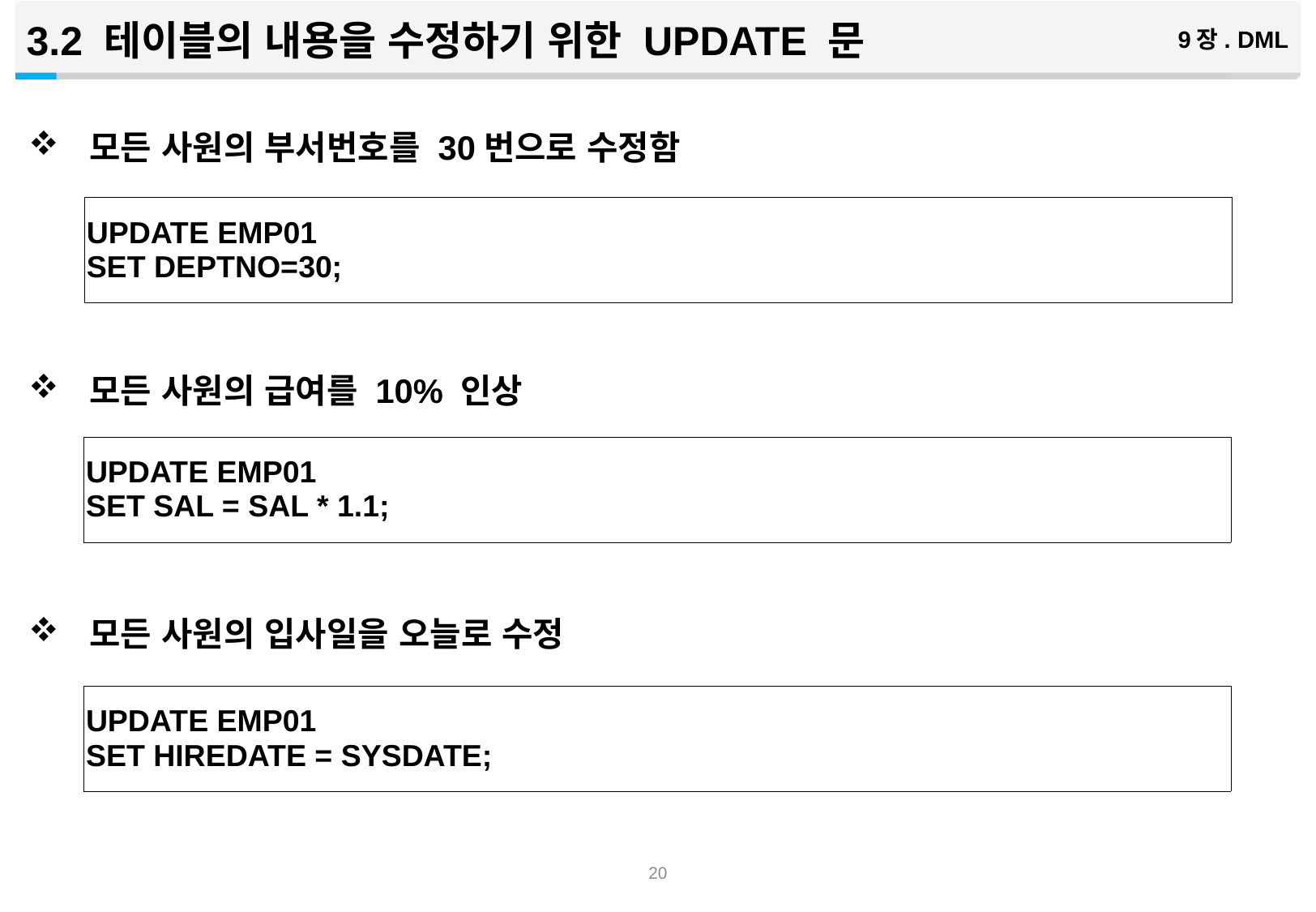

3.2 테이블의 내용을 수정하기 위한 UPDATE 문
9장. DML
모든 사원의 부서번호를 30번으로 수정함

모든 사원의 급여를 10% 인상

모든 사원의 입사일을 오늘로 수정
| UPDATE EMP01 SET DEPTNO=30; |
| --- |
| UPDATE EMP01 SET SAL = SAL \* 1.1; |
| --- |
| UPDATE EMP01 SET HIREDATE = SYSDATE; |
| --- |
20